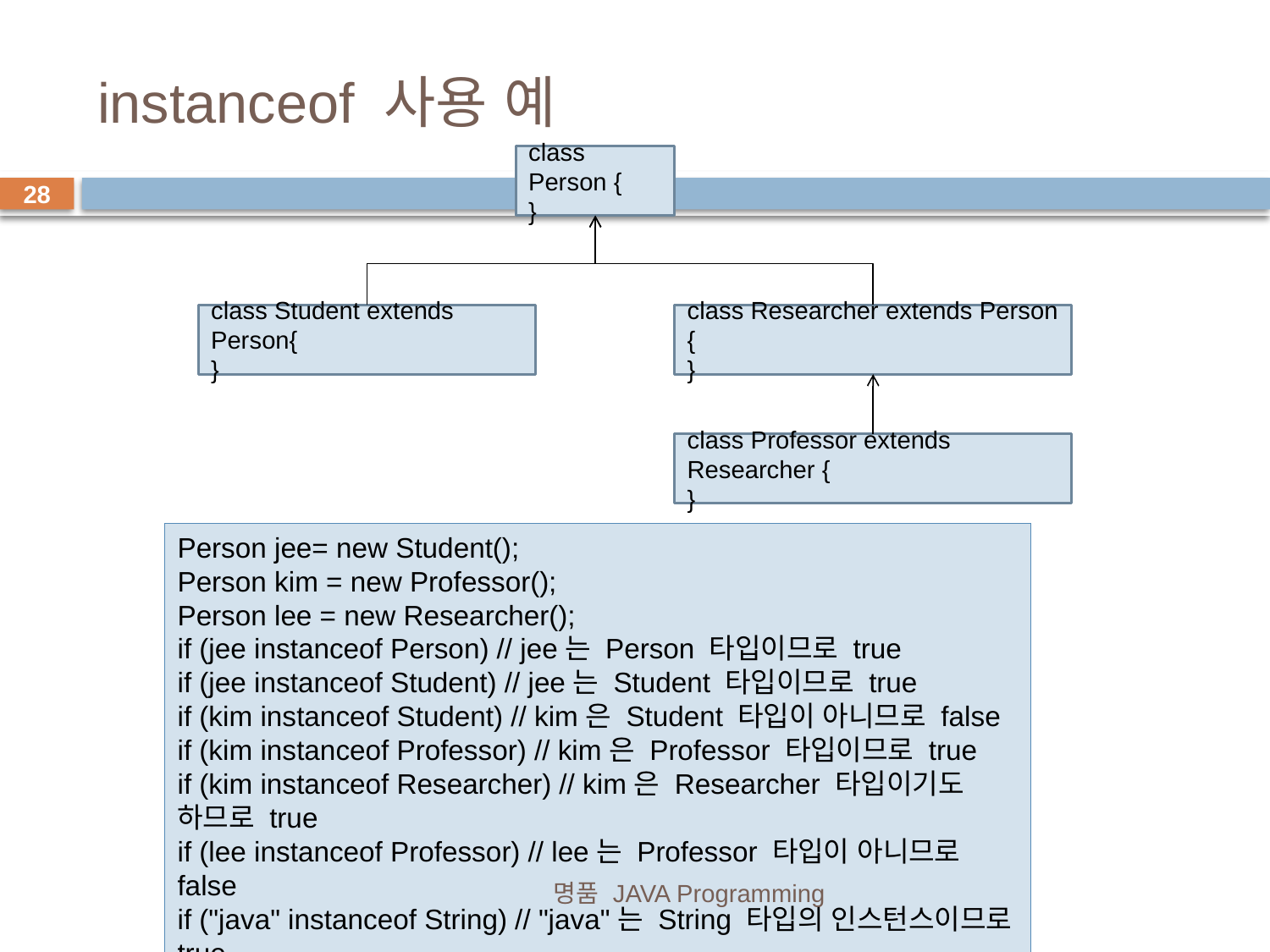

# instanceof 사용 예
class Person {
}
28
class Student extends Person{
}
class Researcher extends Person {
}
class Professor extends Researcher {
}
Person jee= new Student();
Person kim = new Professor();
Person lee = new Researcher();
if (jee instanceof Person) // jee는 Person 타입이므로 true
if (jee instanceof Student) // jee는 Student 타입이므로 true
if (kim instanceof Student) // kim은 Student 타입이 아니므로 false
if (kim instanceof Professor) // kim은 Professor 타입이므로 true
if (kim instanceof Researcher) // kim은 Researcher 타입이기도 하므로 true
if (lee instanceof Professor) // lee는 Professor 타입이 아니므로 false
if ("java" instanceof String) // "java"는 String 타입의 인스턴스이므로 true
if (3 instanceof int) // 문법적 오류 instanceof는 객체에 대한 레퍼런스에만 사용
명품 JAVA Programming